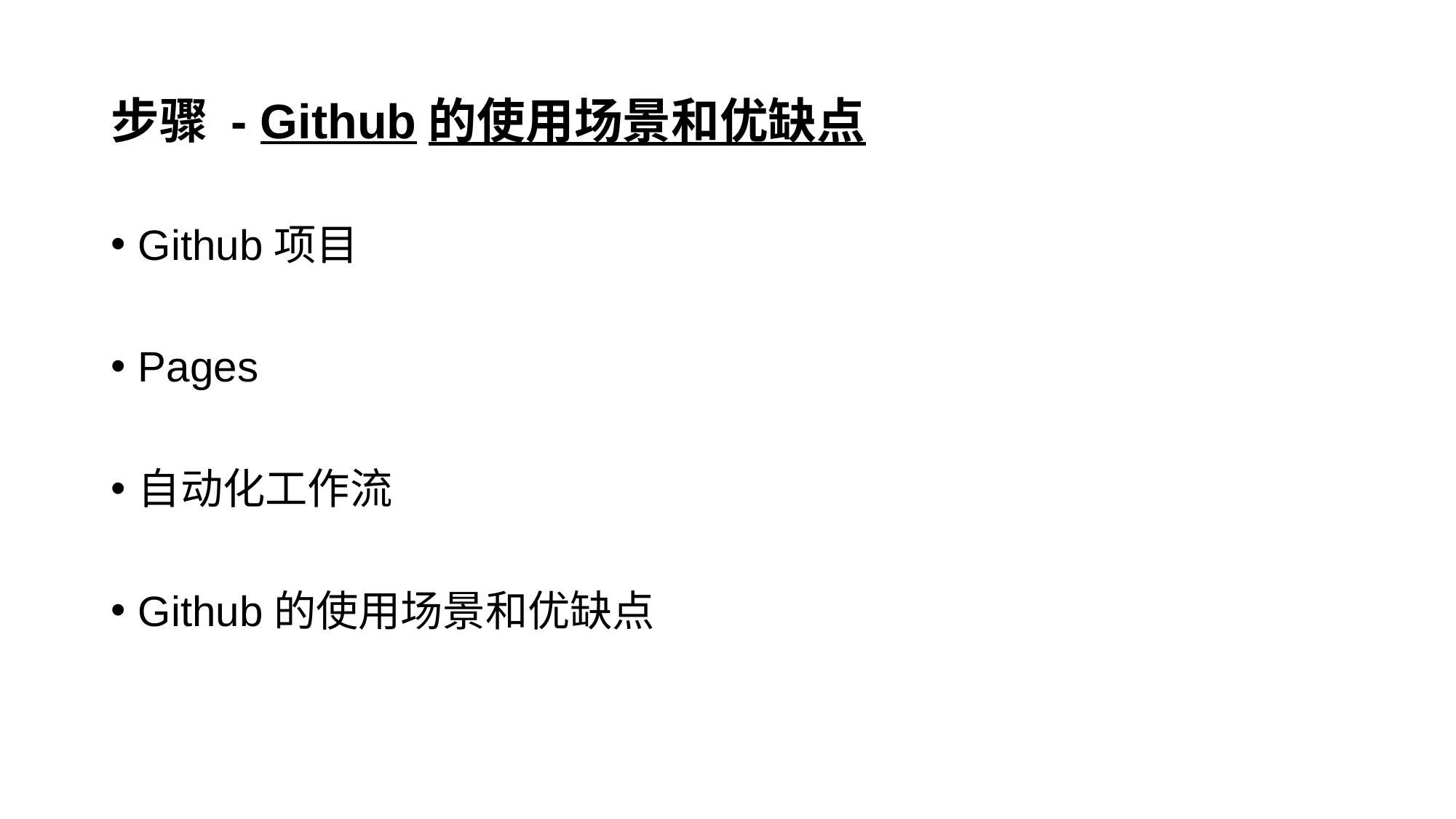

# 步骤 - Github的使用场景和优缺点
Github项目

Pages

自动化工作流

Github的使用场景和优缺点